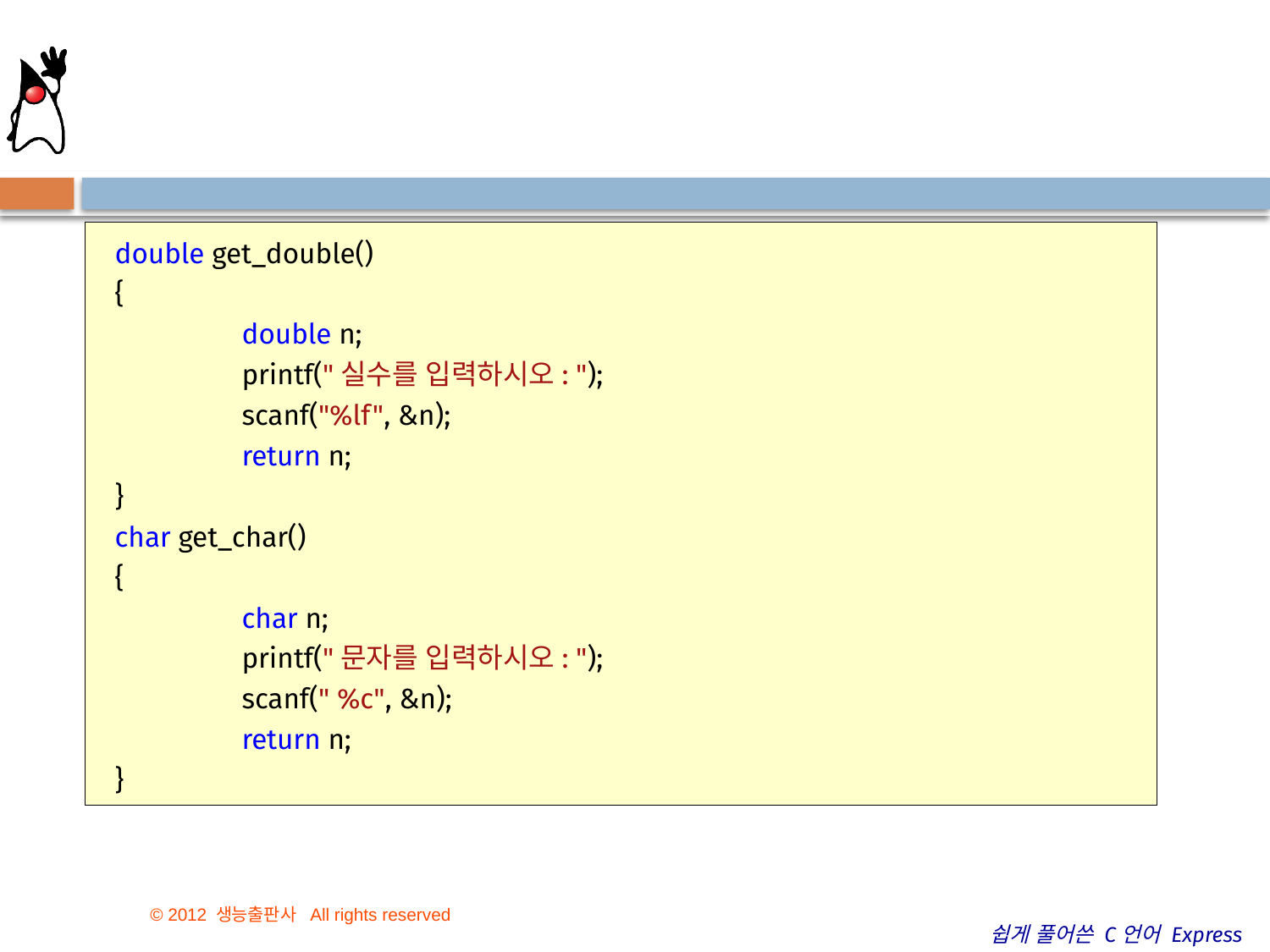

#
double get_double()
{
	double n;
	printf("실수를 입력하시오: ");
	scanf("%lf", &n);
	return n;
}
char get_char()
{
	char n;
	printf("문자를 입력하시오: ");
	scanf(" %c", &n);
	return n;
}